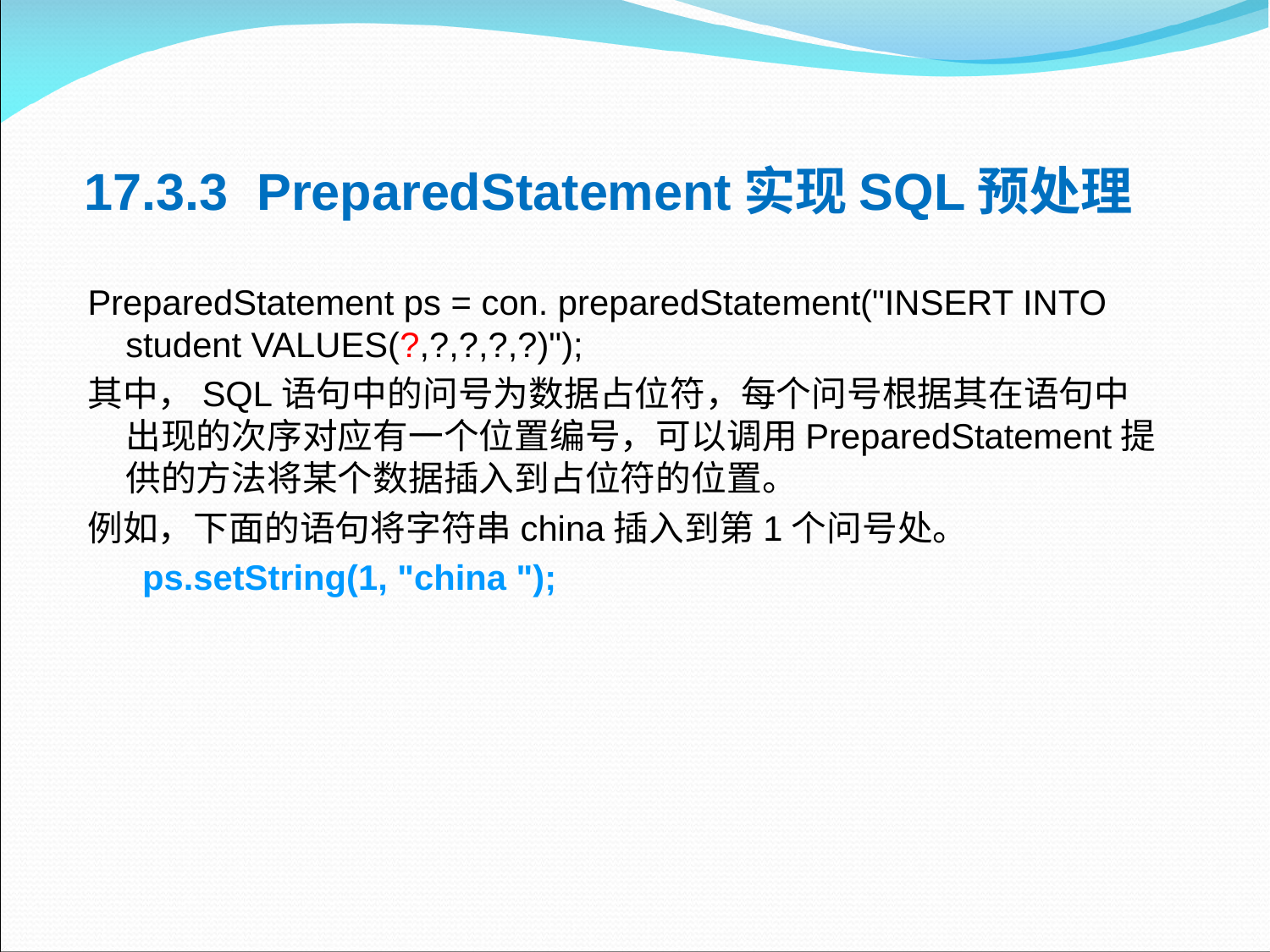

# 17.3.3  PreparedStatement实现SQL预处理
PreparedStatement ps = con. preparedStatement("INSERT INTO student VALUES(?,?,?,?,?)");
其中，SQL语句中的问号为数据占位符，每个问号根据其在语句中出现的次序对应有一个位置编号，可以调用PreparedStatement提供的方法将某个数据插入到占位符的位置。
例如，下面的语句将字符串china插入到第1个问号处。
ps.setString(1, "china ");